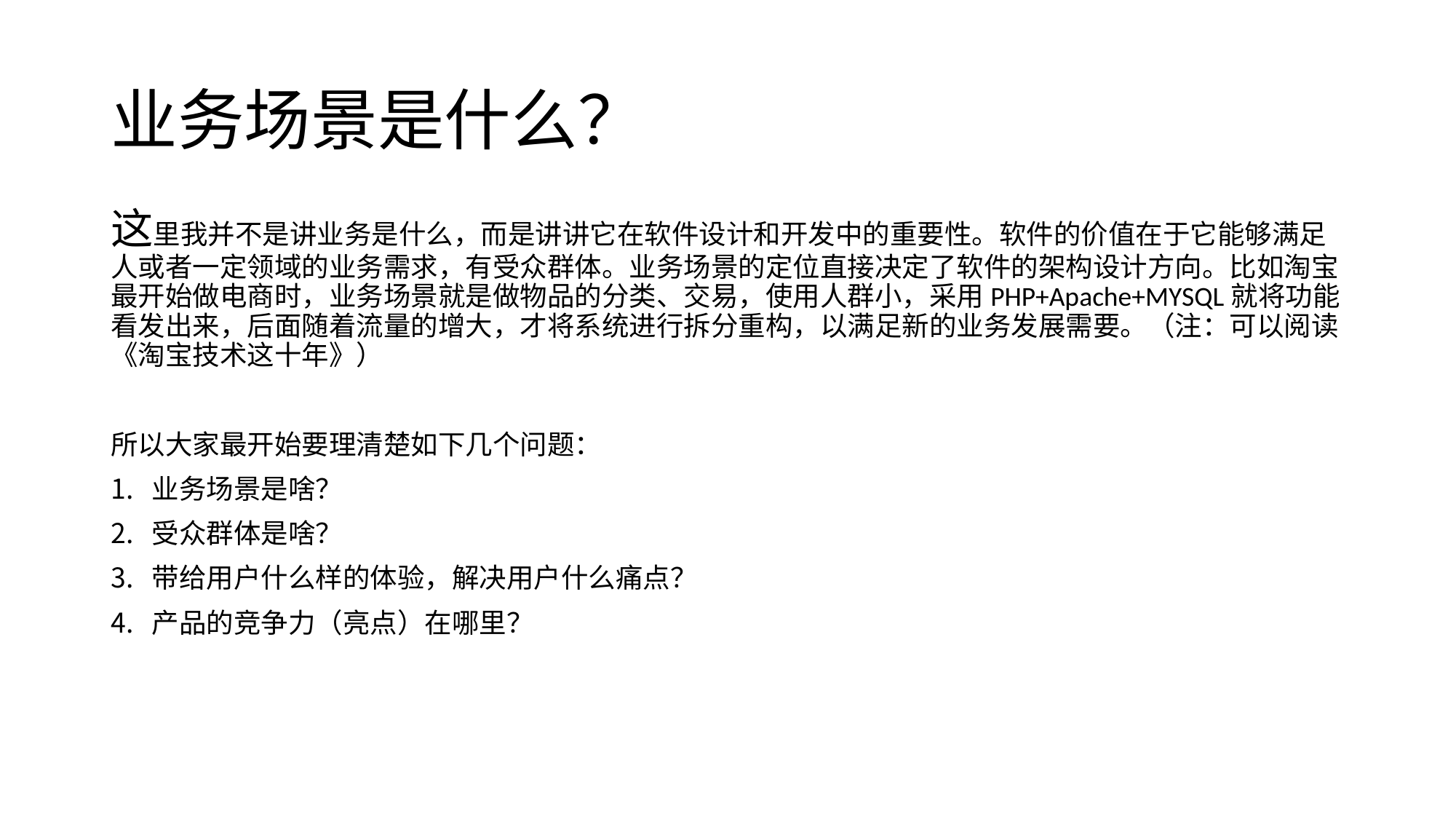

# 业务场景是什么？
这里我并不是讲业务是什么，而是讲讲它在软件设计和开发中的重要性。软件的价值在于它能够满足人或者一定领域的业务需求，有受众群体。业务场景的定位直接决定了软件的架构设计方向。比如淘宝最开始做电商时，业务场景就是做物品的分类、交易，使用人群小，采用PHP+Apache+MYSQL就将功能看发出来，后面随着流量的增大，才将系统进行拆分重构，以满足新的业务发展需要。（注：可以阅读《淘宝技术这十年》）

所以大家最开始要理清楚如下几个问题：
业务场景是啥？
受众群体是啥？
带给用户什么样的体验，解决用户什么痛点？
产品的竞争力（亮点）在哪里？